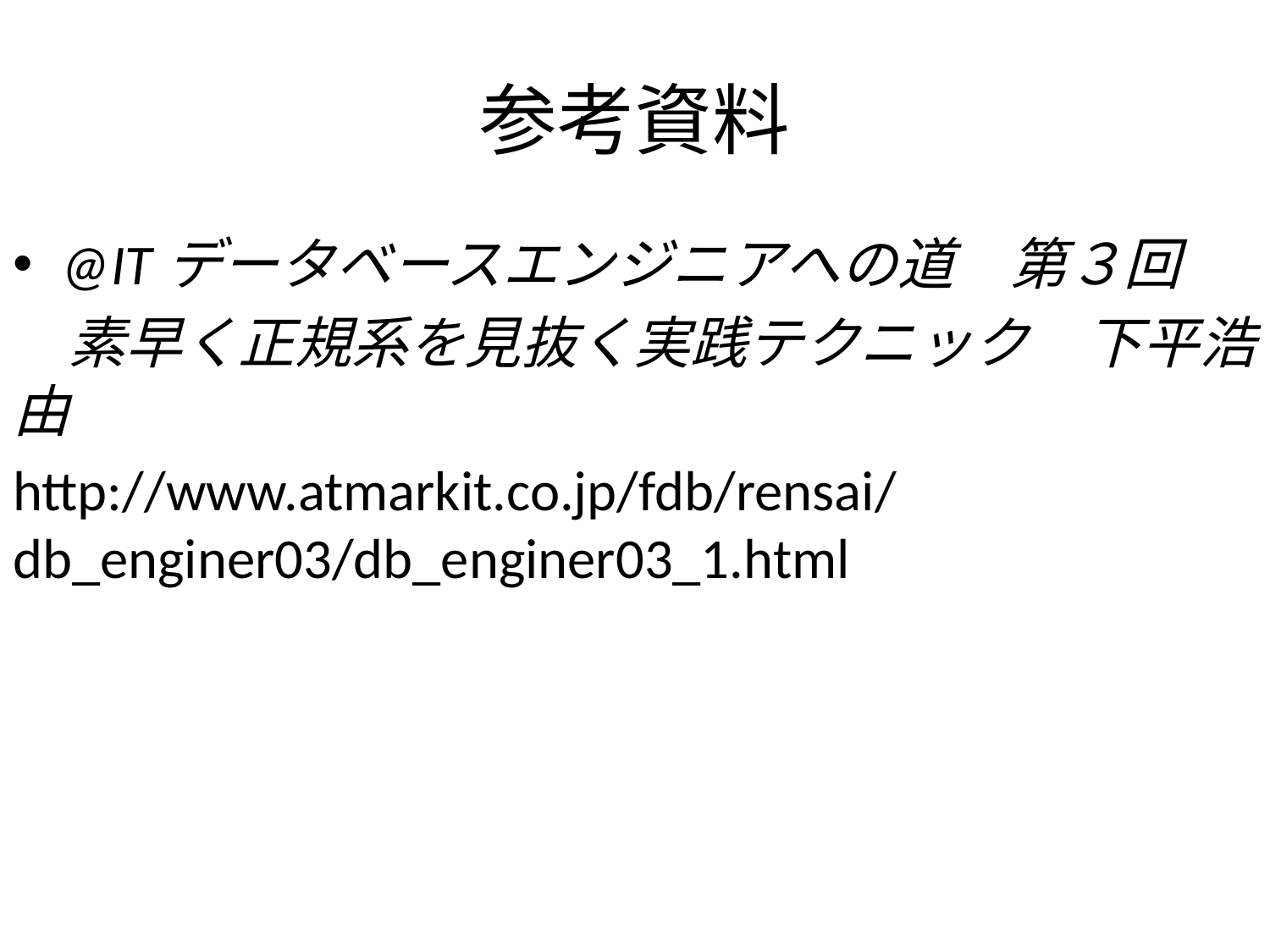

# 参考資料
@ITデータベースエンジニアへの道　第３回
　素早く正規系を見抜く実践テクニック　下平浩由
http://www.atmarkit.co.jp/fdb/rensai/db_enginer03/db_enginer03_1.html